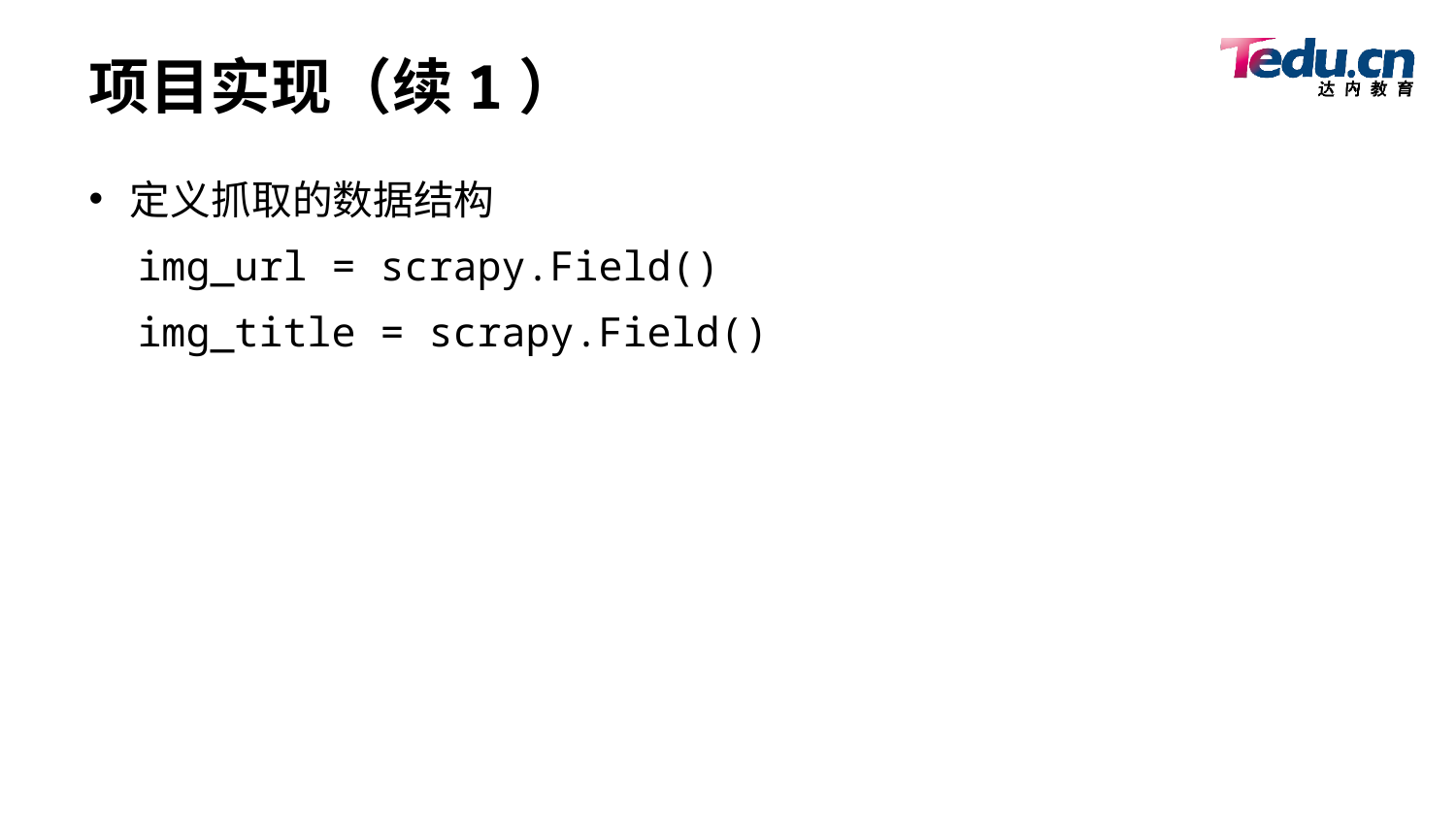

# 项目实现（续1）
定义抓取的数据结构
  img_url = scrapy.Field()
  img_title = scrapy.Field()